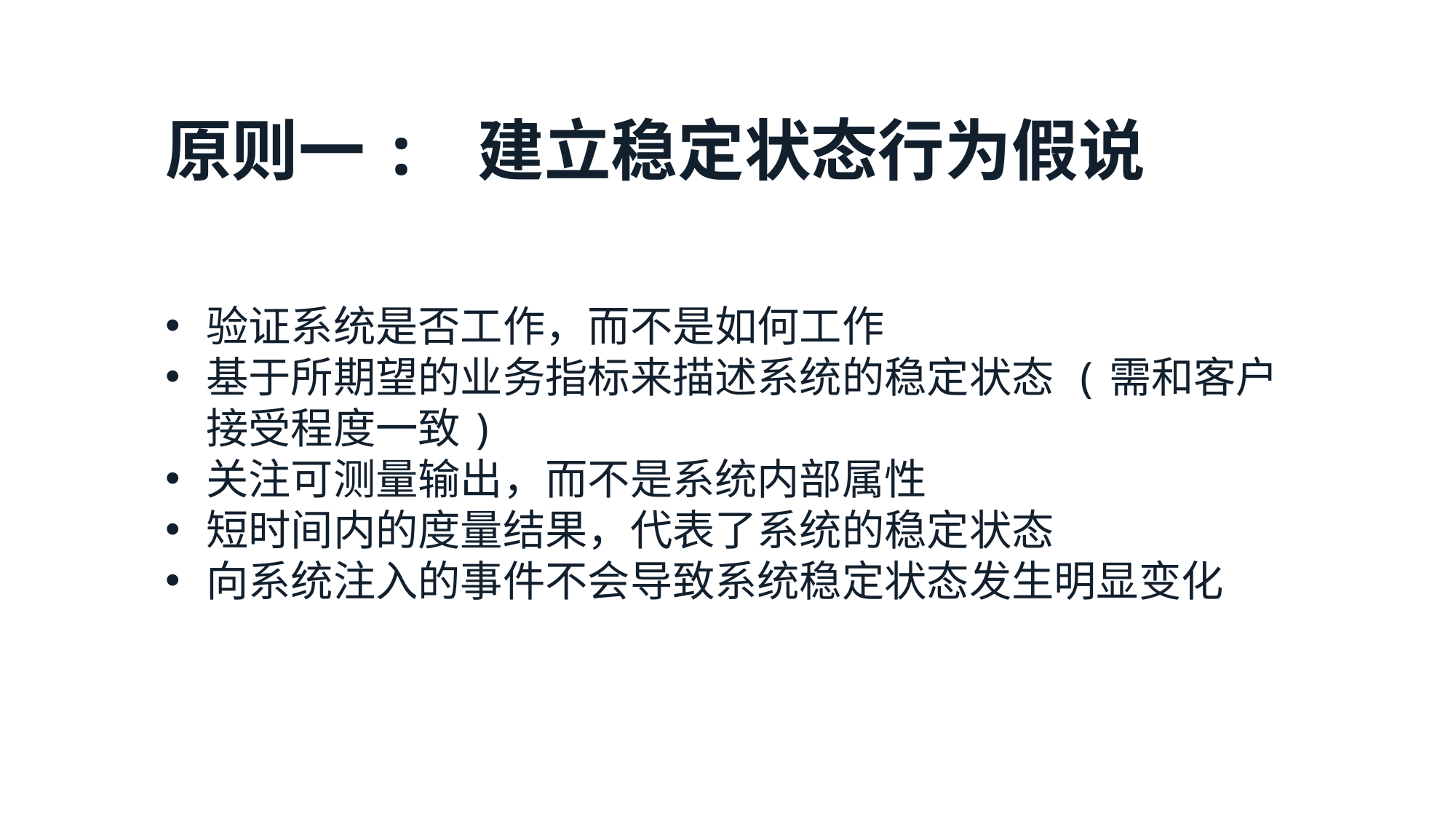

原则一: 建立稳定状态行为假说
验证系统是否工作，而不是如何工作
基于所期望的业务指标来描述系统的稳定状态 (需和客户接受程度一致)
关注可测量输出，而不是系统内部属性
短时间内的度量结果，代表了系统的稳定状态
向系统注入的事件不会导致系统稳定状态发生明显变化